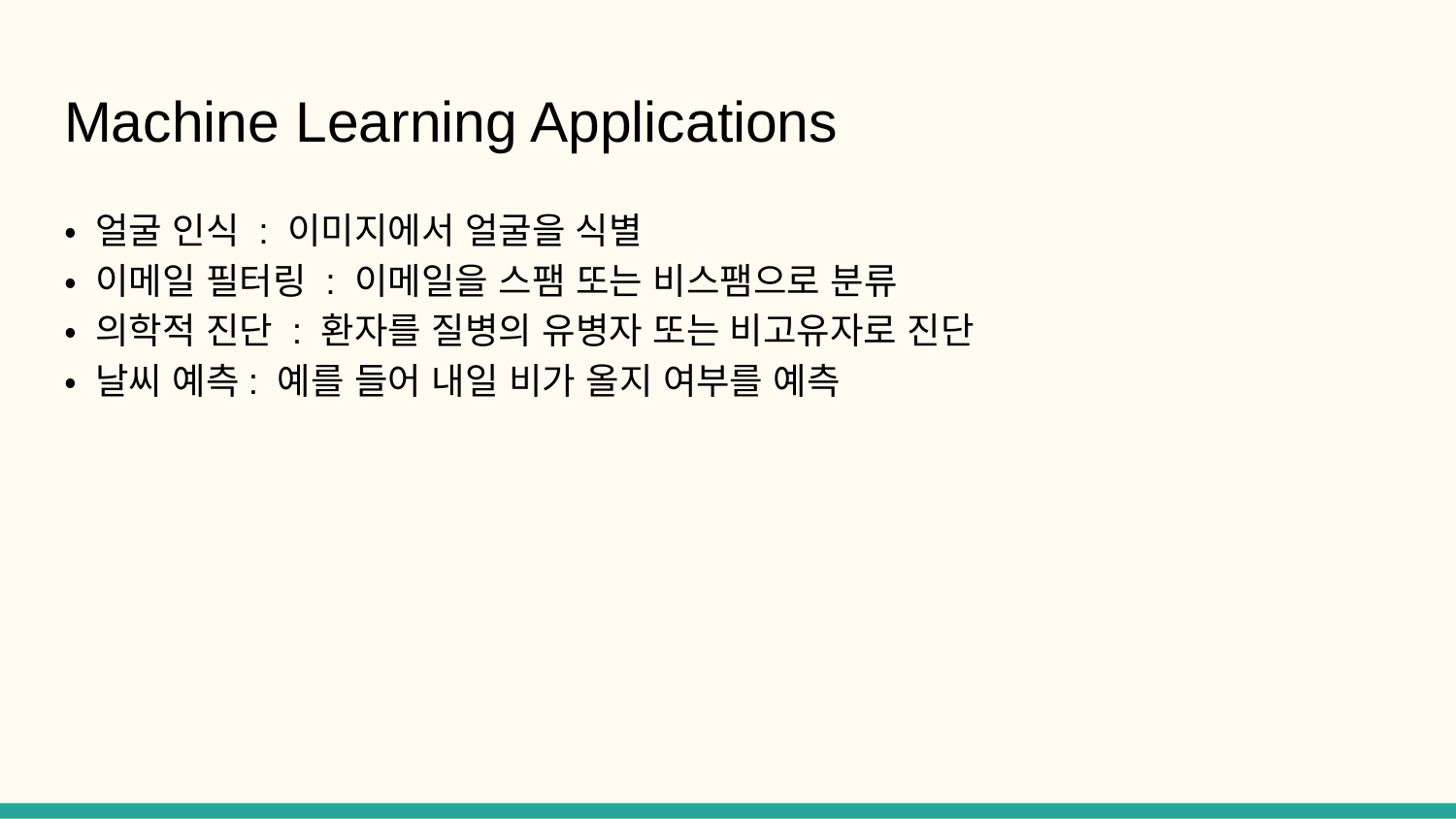

# Machine Learning Applications
• 얼굴 인식 : 이미지에서 얼굴을 식별
• 이메일 필터링 : 이메일을 스팸 또는 비스팸으로 분류
• 의학적 진단 : 환자를 질병의 유병자 또는 비고유자로 진단
• 날씨 예측: 예를 들어 내일 비가 올지 여부를 예측